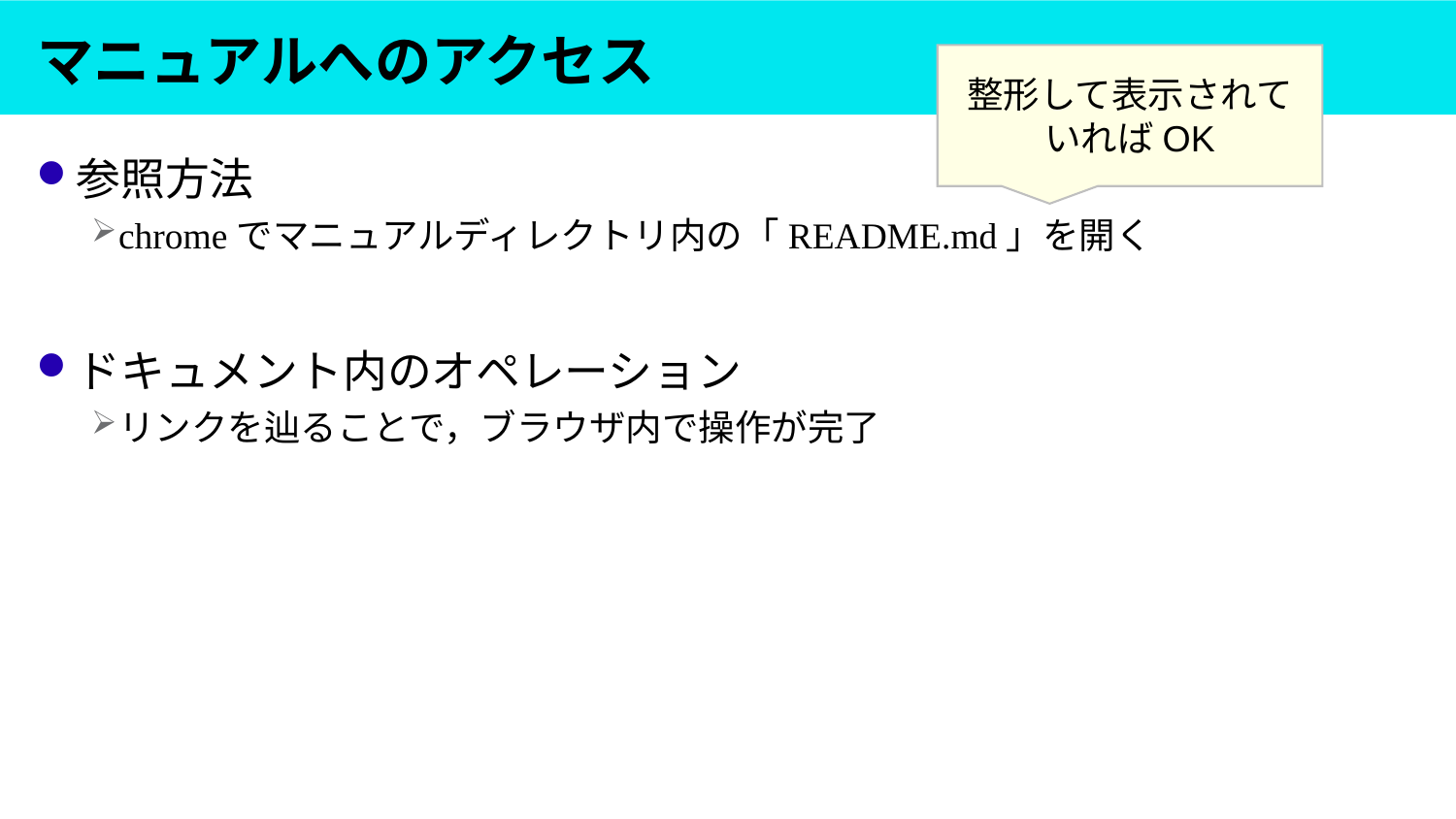

# マニュアルへのアクセス
整形して表示されて
いればOK
参照方法
chromeでマニュアルディレクトリ内の「README.md」を開く

ドキュメント内のオペレーション
リンクを辿ることで，ブラウザ内で操作が完了